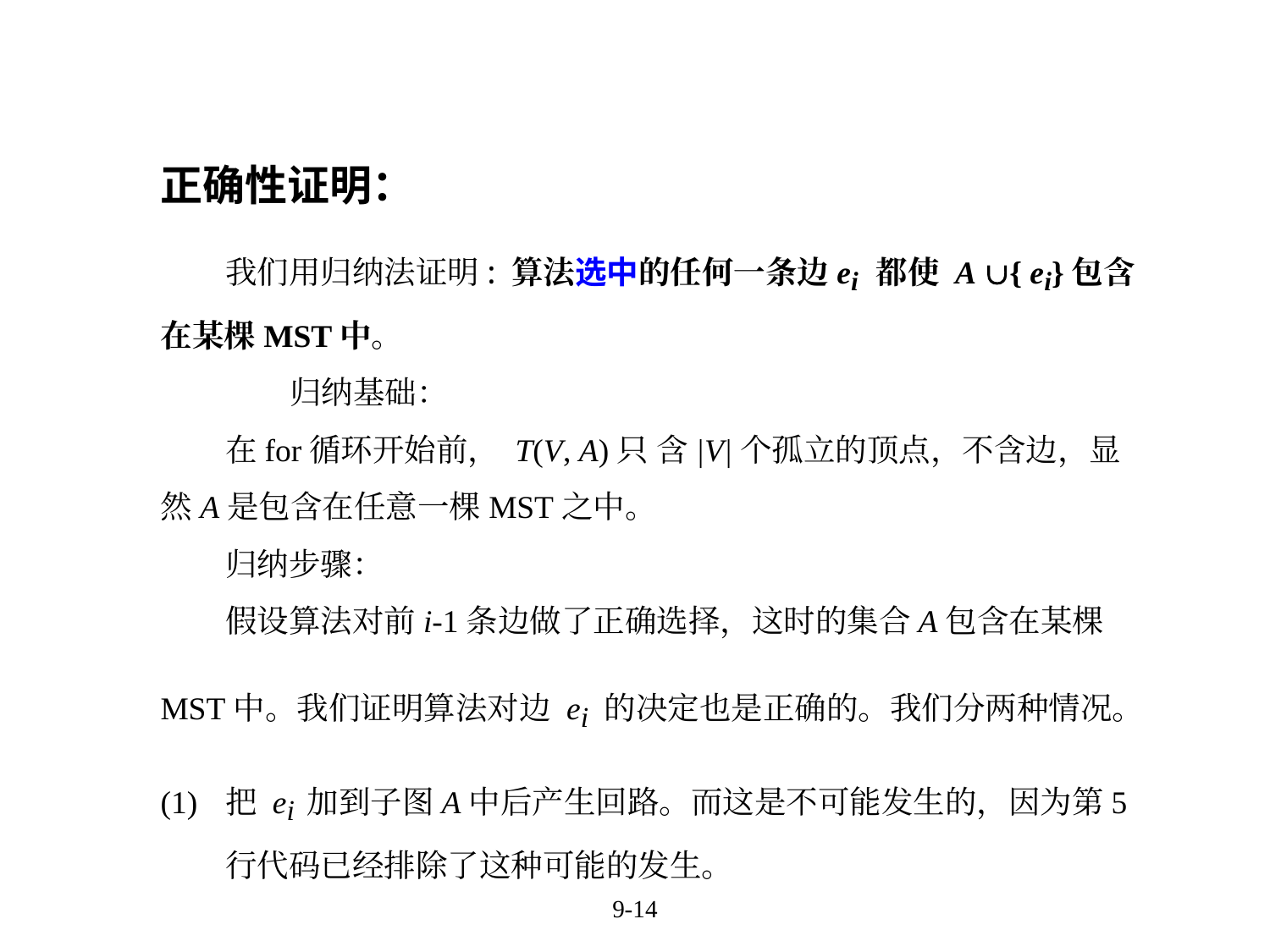

正确性证明：
我们用归纳法证明: 算法选中的任何一条边ei 都使 A ∪{ ei}包含在某棵MST中。
归纳基础：
在for循环开始前， T(V, A)只 含|V|个孤立的顶点，不含边，显然A是包含在任意一棵MST之中。
归纳步骤：
假设算法对前i-1条边做了正确选择，这时的集合A包含在某棵MST中。我们证明算法对边 ei 的决定也是正确的。我们分两种情况。
(1) 	把 ei 加到子图A中后产生回路。而这是不可能发生的，因为第5行代码已经排除了这种可能的发生。
9-14